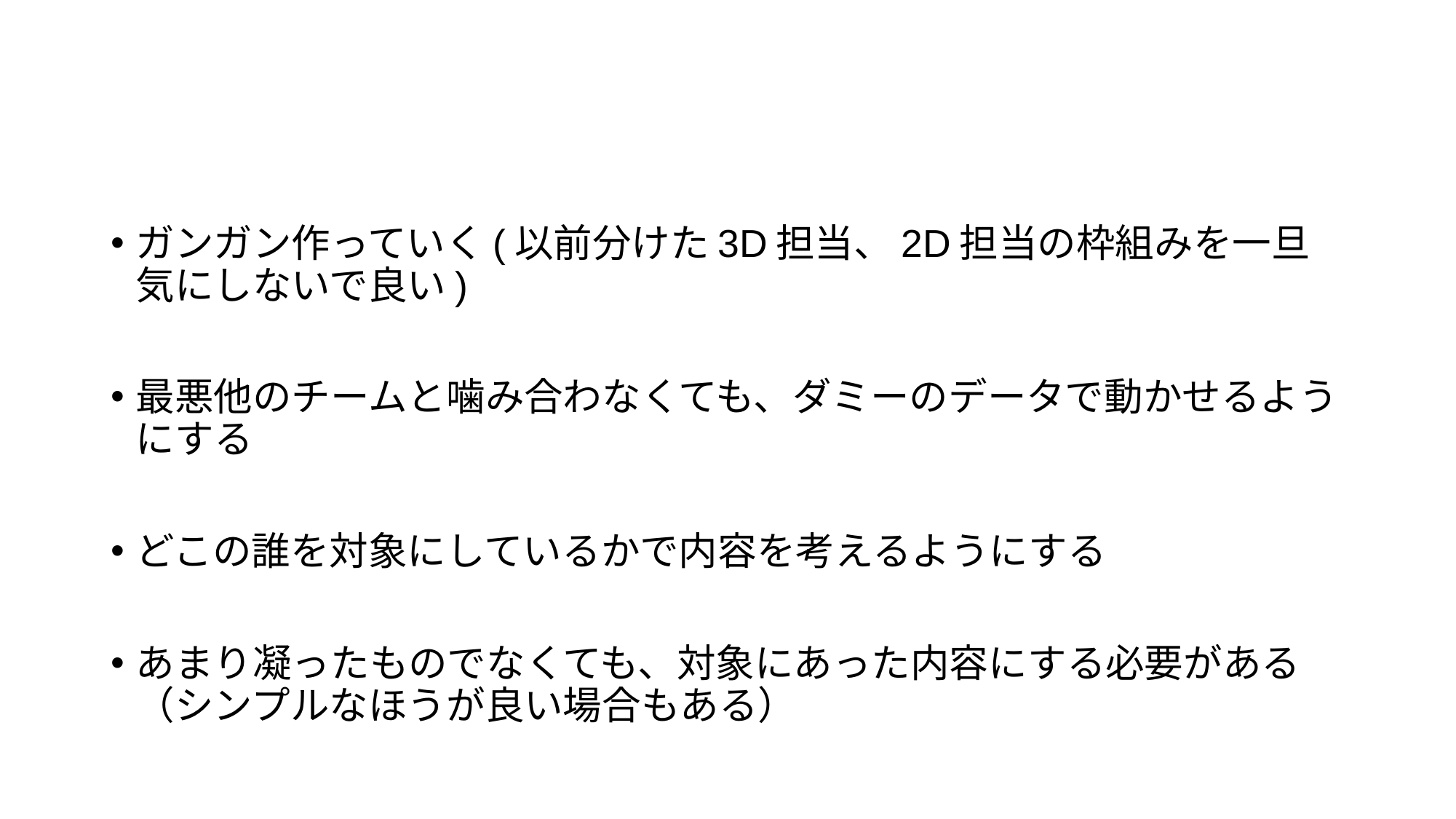

#
ガンガン作っていく(以前分けた3D担当、2D担当の枠組みを一旦気にしないで良い)

最悪他のチームと噛み合わなくても、ダミーのデータで動かせるようにする

どこの誰を対象にしているかで内容を考えるようにする

あまり凝ったものでなくても、対象にあった内容にする必要がある（シンプルなほうが良い場合もある）